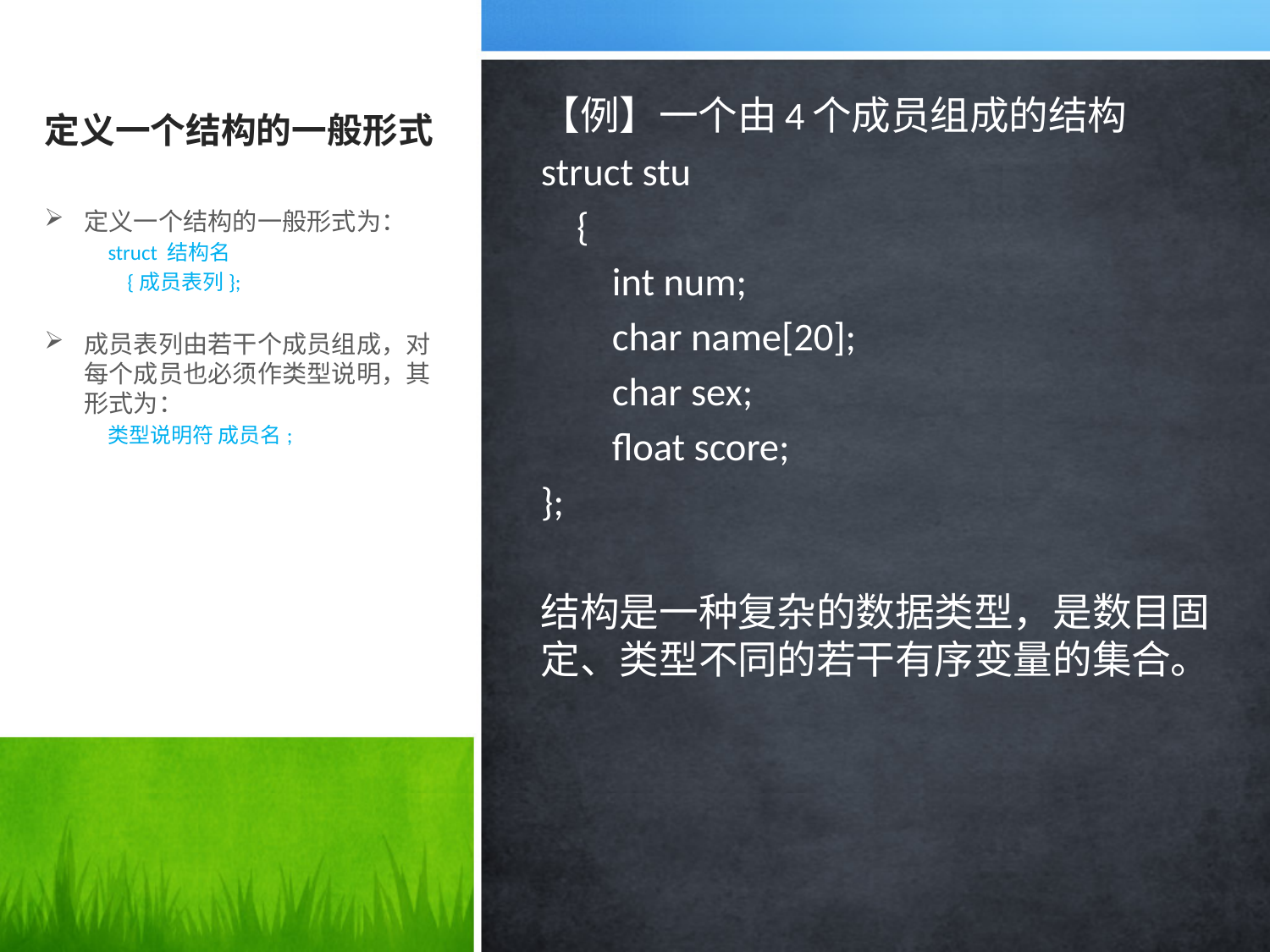

# 定义一个结构的一般形式
【例】一个由4个成员组成的结构
struct stu
    {
        int num;
        char name[20];
        char sex;
        float score;
};

结构是一种复杂的数据类型，是数目固定、类型不同的若干有序变量的集合。

定义一个结构的一般形式为：
struct 结构名
    {成员表列};

成员表列由若干个成员组成，对每个成员也必须作类型说明，其形式为：
类型说明符 成员名;